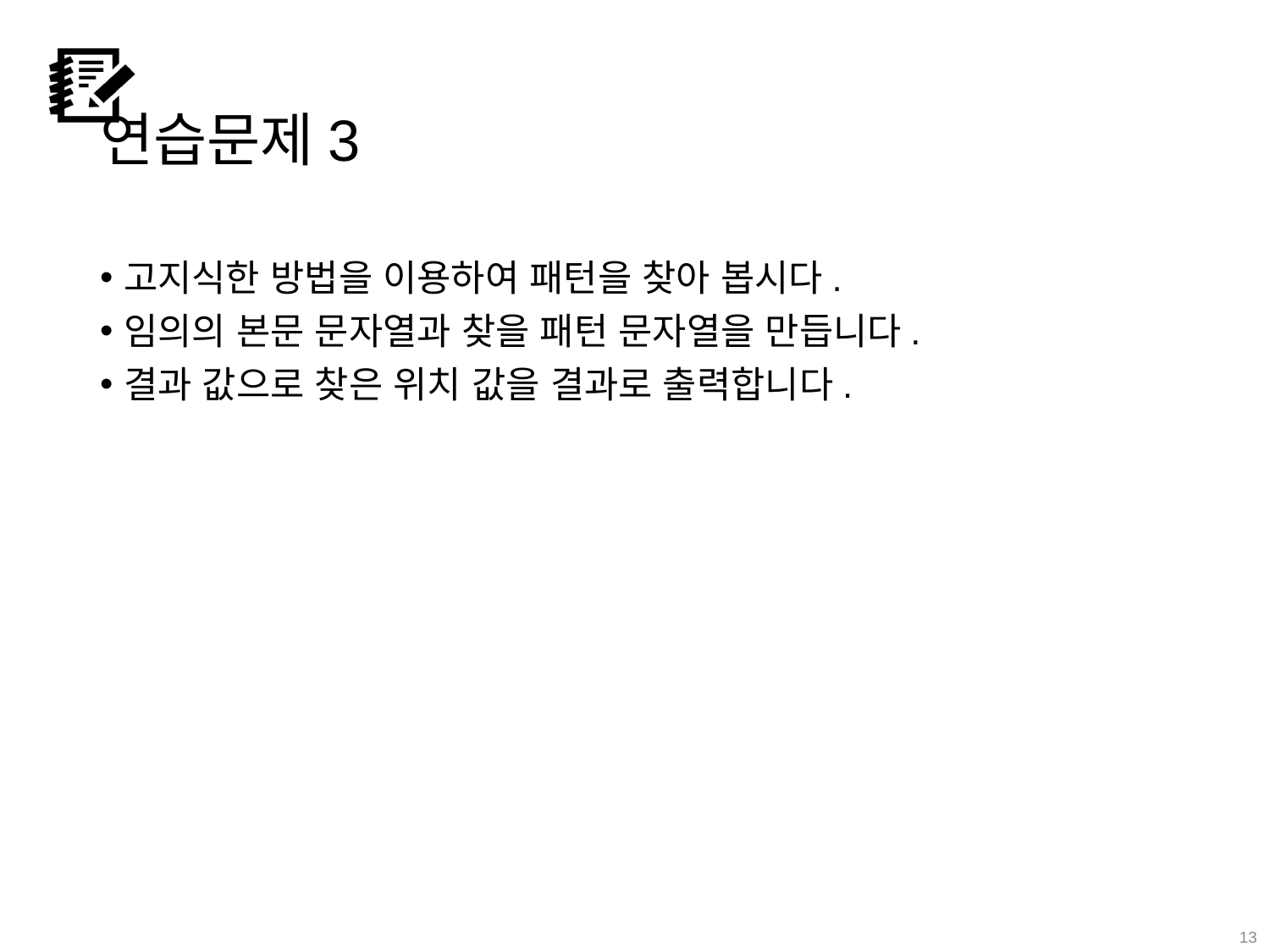

# 연습문제3
고지식한 방법을 이용하여 패턴을 찾아 봅시다.
임의의 본문 문자열과 찾을 패턴 문자열을 만듭니다.
결과 값으로 찾은 위치 값을 결과로 출력합니다.

13